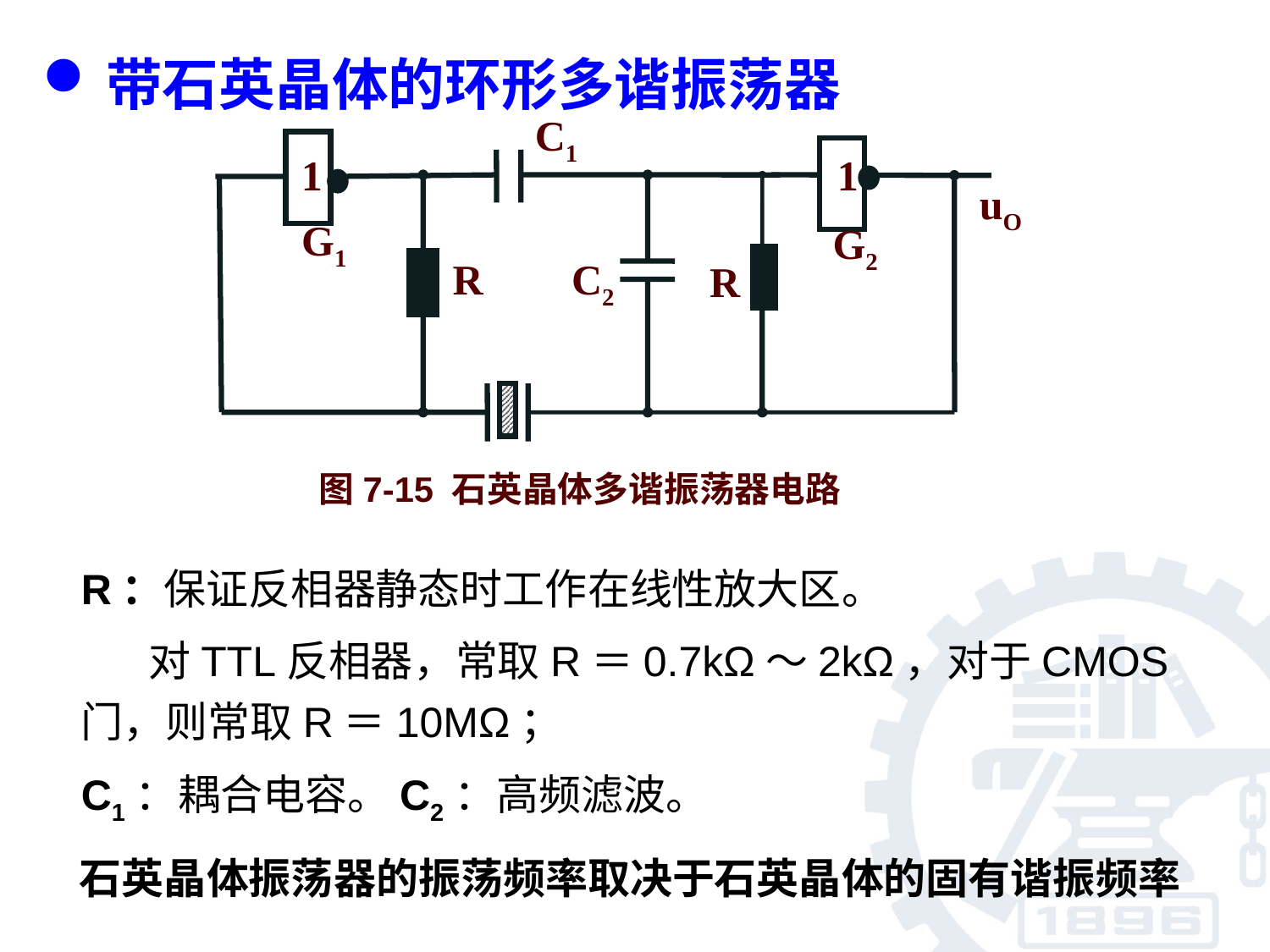

带石英晶体的环形多谐振荡器
C1

1
1

uO

G1
G2

R
C2
R

图7-15 石英晶体多谐振荡器电路
R：保证反相器静态时工作在线性放大区。
      对TTL反相器，常取R＝0.7kΩ～2kΩ，对于CMOS门，则常取R＝10MΩ；
C1：耦合电容。C2：高频滤波。
石英晶体振荡器的振荡频率取决于石英晶体的固有谐振频率